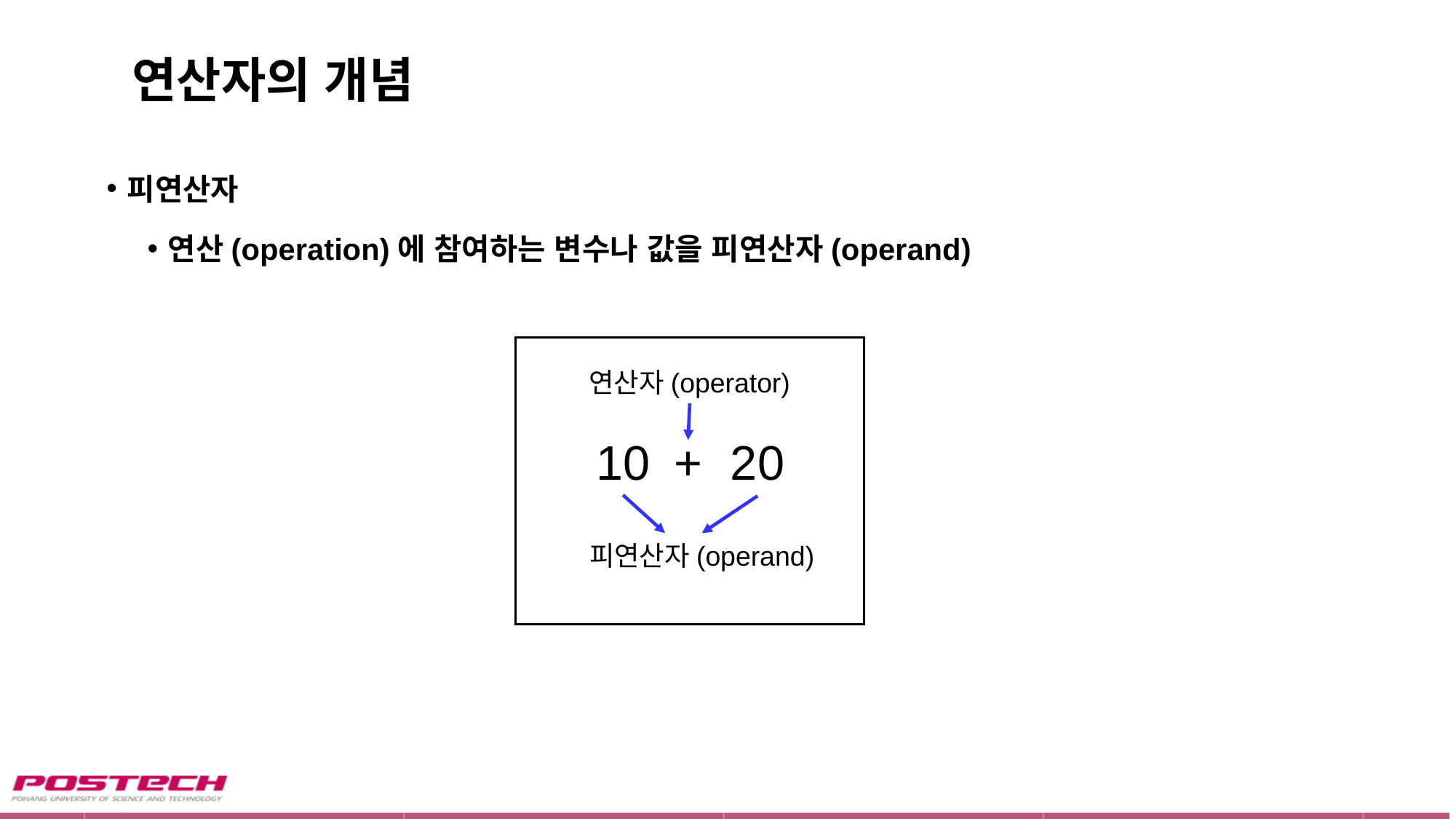

# 연산자의 개념
피연산자
연산(operation)에 참여하는 변수나 값을 피연산자(operand)

연산자(operator)
10
+
20
피연산자(operand)